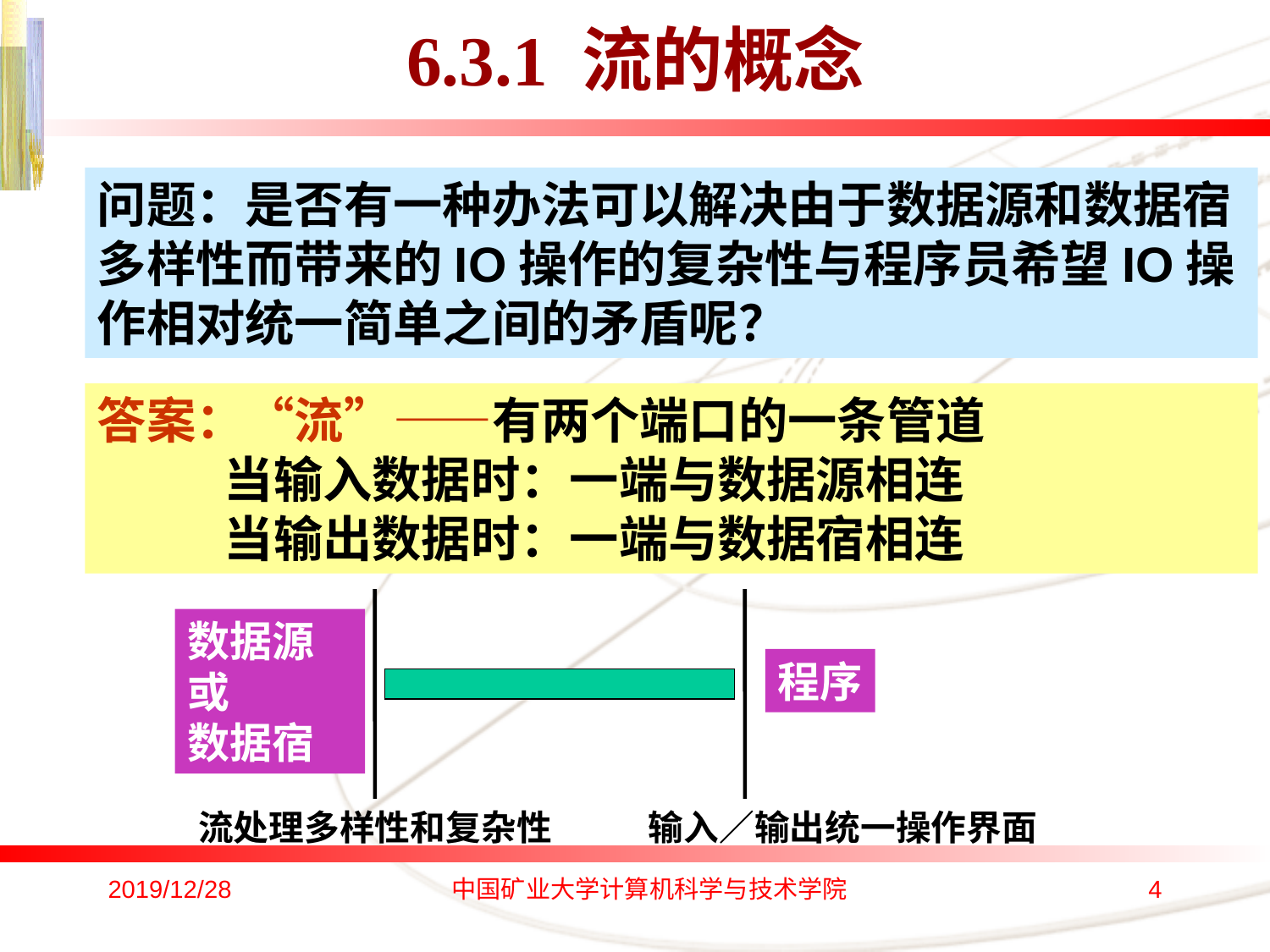

# 6.3.1 流的概念
问题：是否有一种办法可以解决由于数据源和数据宿多样性而带来的IO操作的复杂性与程序员希望IO操作相对统一简单之间的矛盾呢？
答案：“流”——有两个端口的一条管道
	当输入数据时：一端与数据源相连
	当输出数据时：一端与数据宿相连

数据源或
数据宿
程序

流处理多样性和复杂性
输入／输出统一操作界面
2019/12/28
中国矿业大学计算机科学与技术学院
4